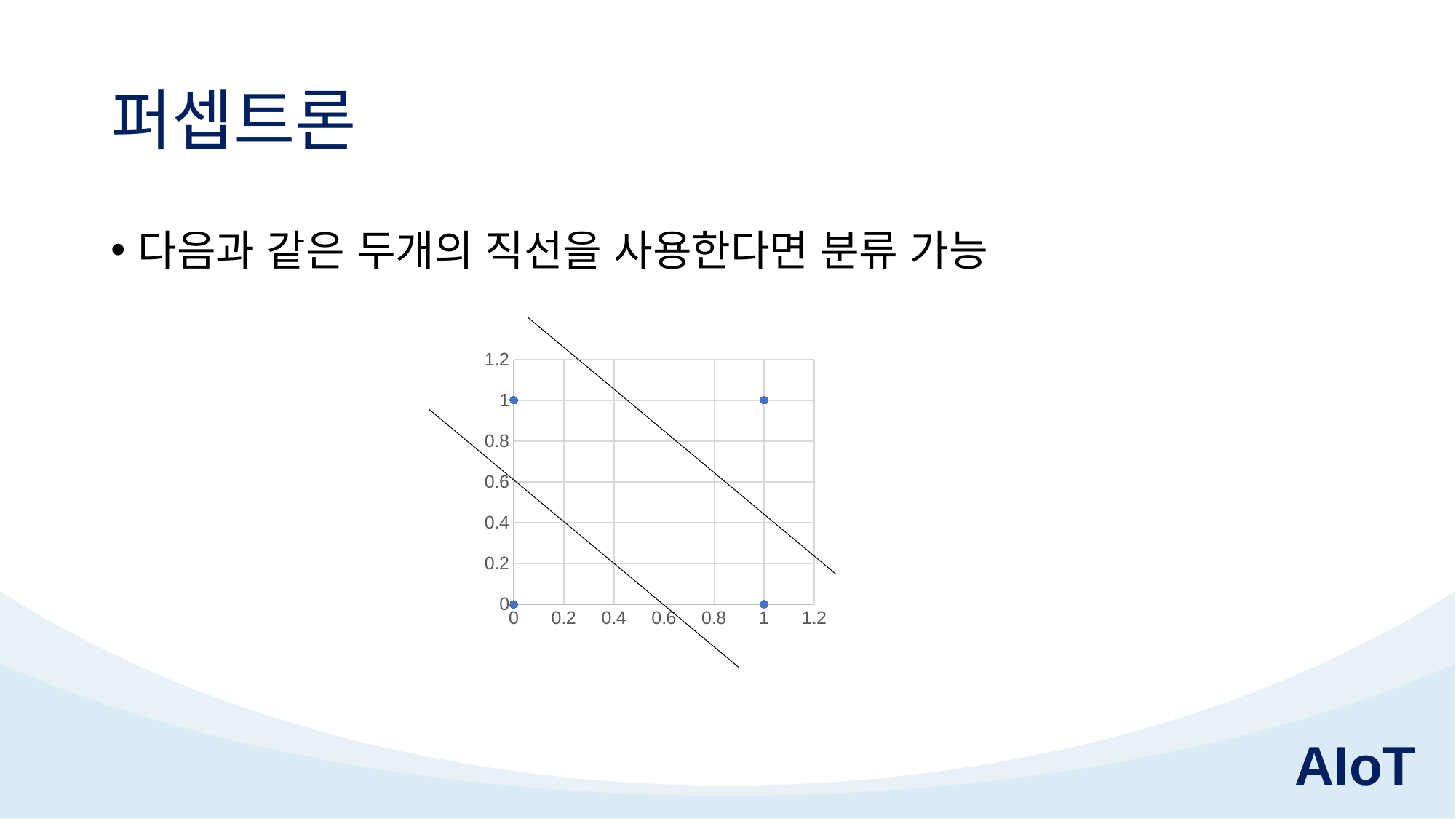

# 퍼셉트론
다음과 같은 두개의 직선을 사용한다면 분류 가능

### Chart

| Category | Y 값 |
|---|---|